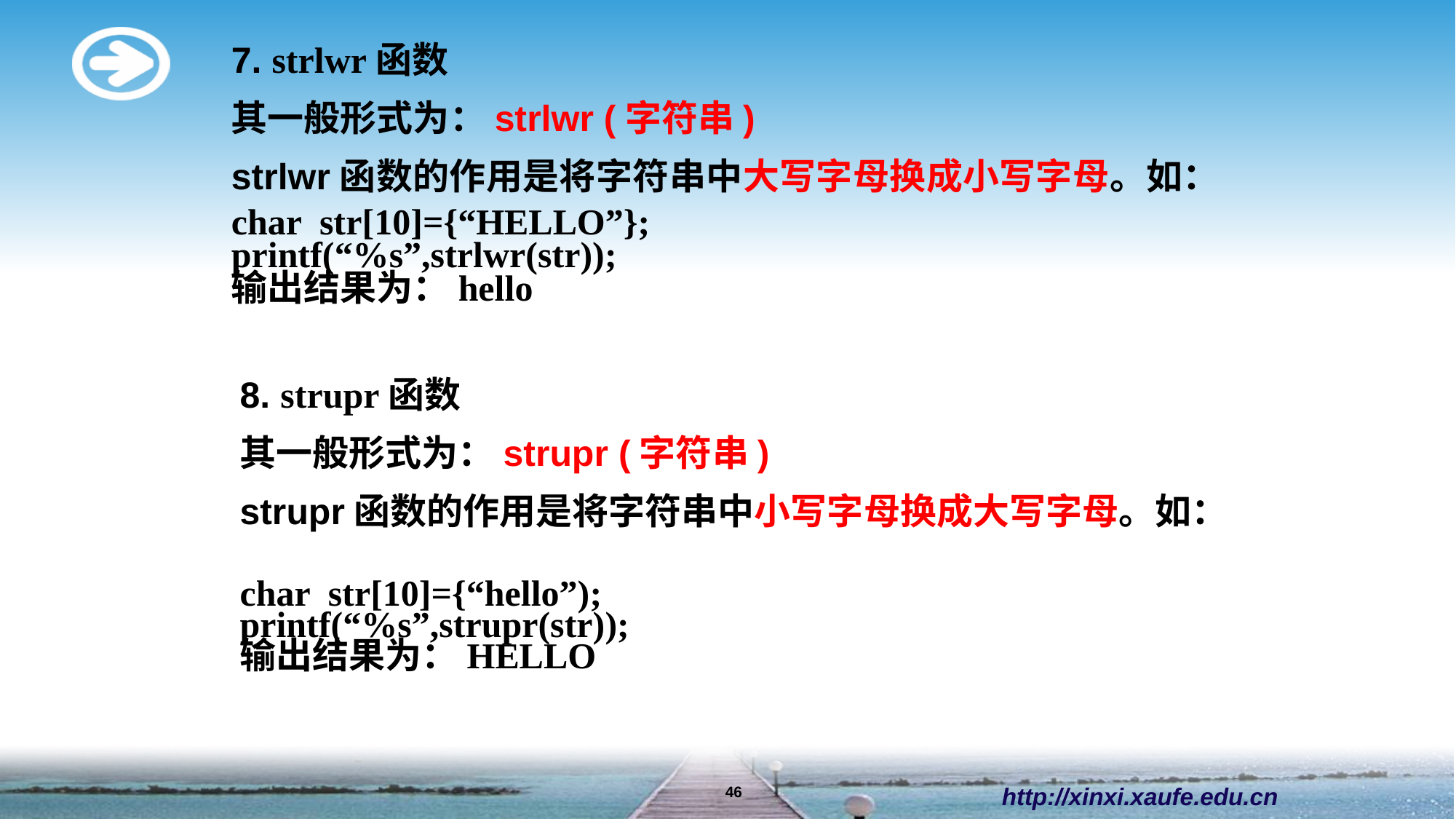

7. strlwr函数
其一般形式为：strlwr (字符串)
strlwr函数的作用是将字符串中大写字母换成小写字母。如：
char  str[10]={“HELLO”};
printf(“%s”,strlwr(str));
输出结果为：hello
8. strupr函数
其一般形式为：strupr (字符串)
strupr函数的作用是将字符串中小写字母换成大写字母。如：
char  str[10]={“hello”);
printf(“%s”,strupr(str));
输出结果为：HELLO
http://xinxi.xaufe.edu.cn
46